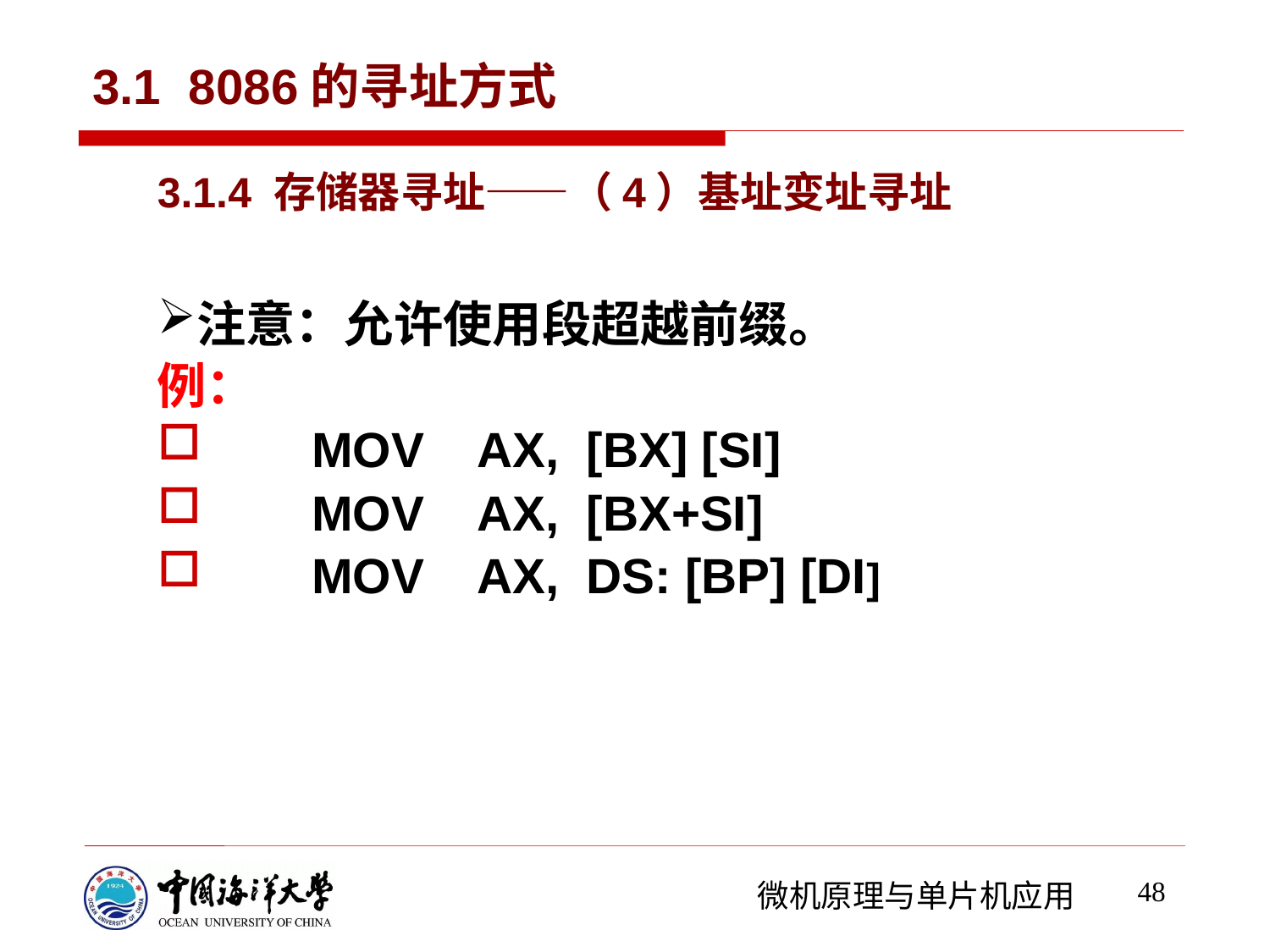

# 3.1  8086的寻址方式
3.1.4 存储器寻址——（4）基址变址寻址

注意：允许使用段超越前缀。
例：
        MOV    AX,  [BX] [SI]
        MOV    AX,  [BX+SI]
        MOV    AX,  DS: [BP] [DI]

48